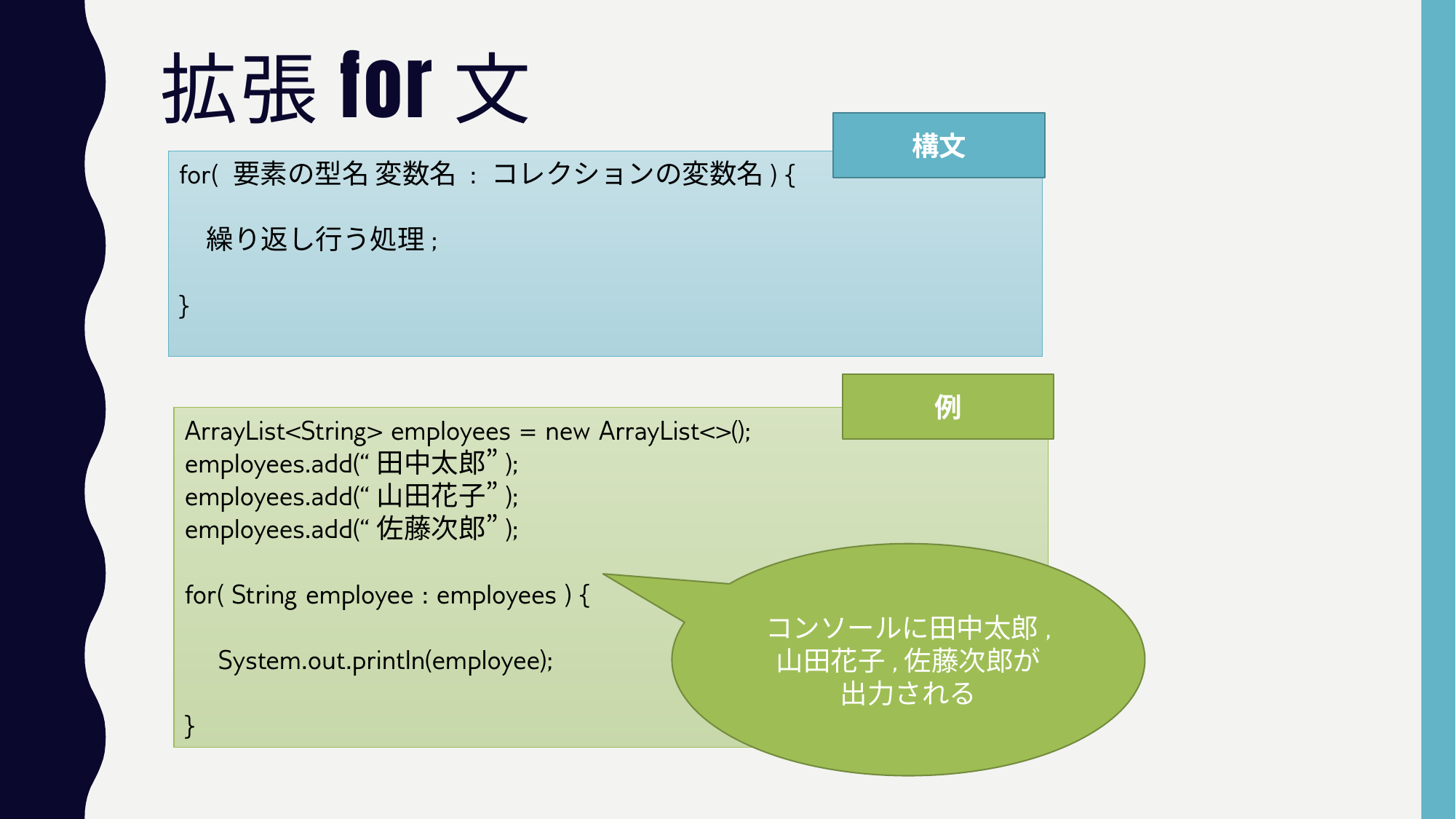

# 拡張for文
構文
for( 要素の型名 変数名 : コレクションの変数名) {

　繰り返し行う処理;

}
例
ArrayList<String> employees = new ArrayList<>();
employees.add(“田中太郎”);
employees.add(“山田花子”);
employees.add(“佐藤次郎”);

for( String employee : employees ) {

　System.out.println(employee);

}
コンソールに田中太郎,
山田花子,佐藤次郎が
出力される